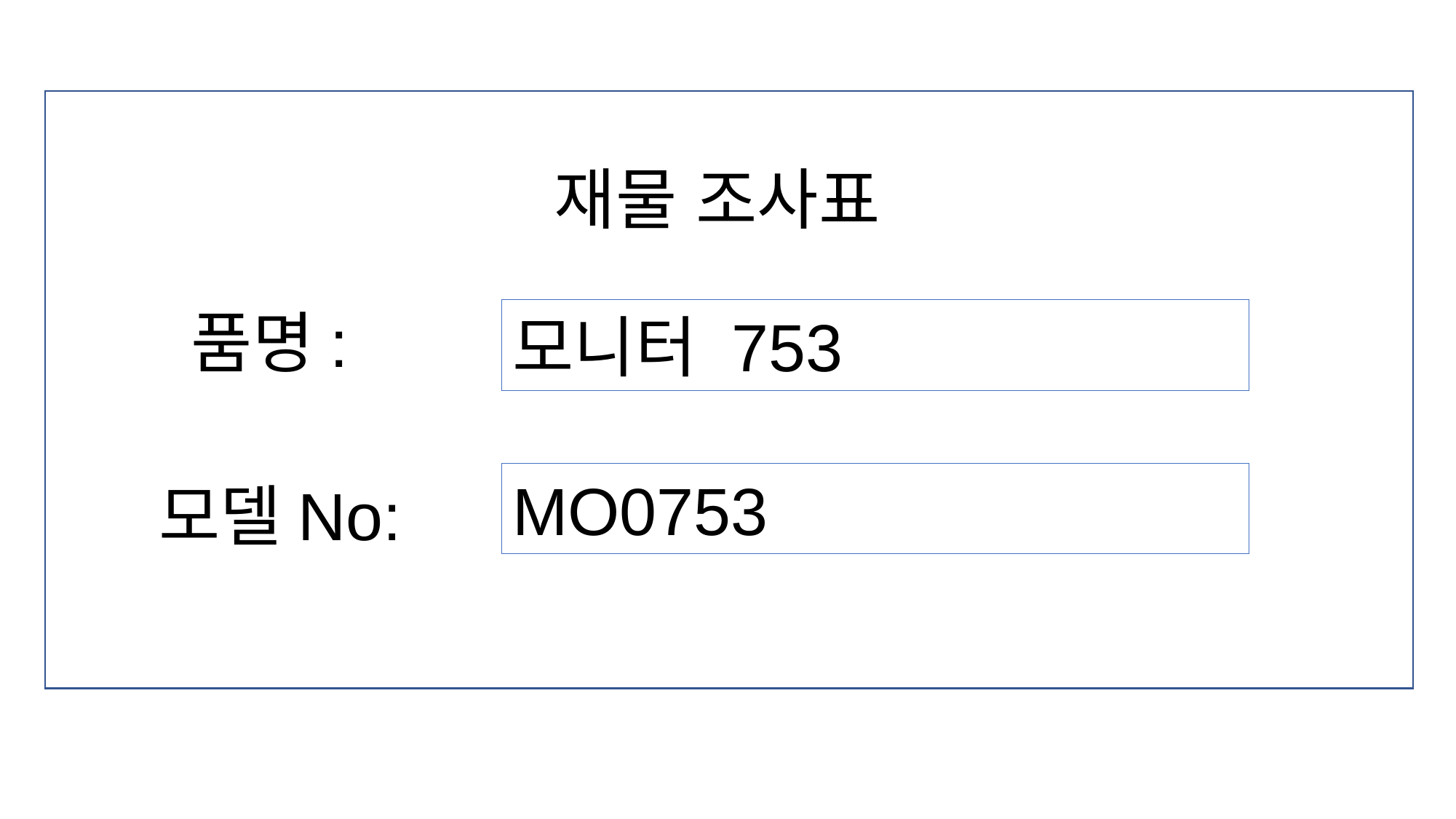

재물 조사표
품명:
모니터 753
MO0753
모델No: